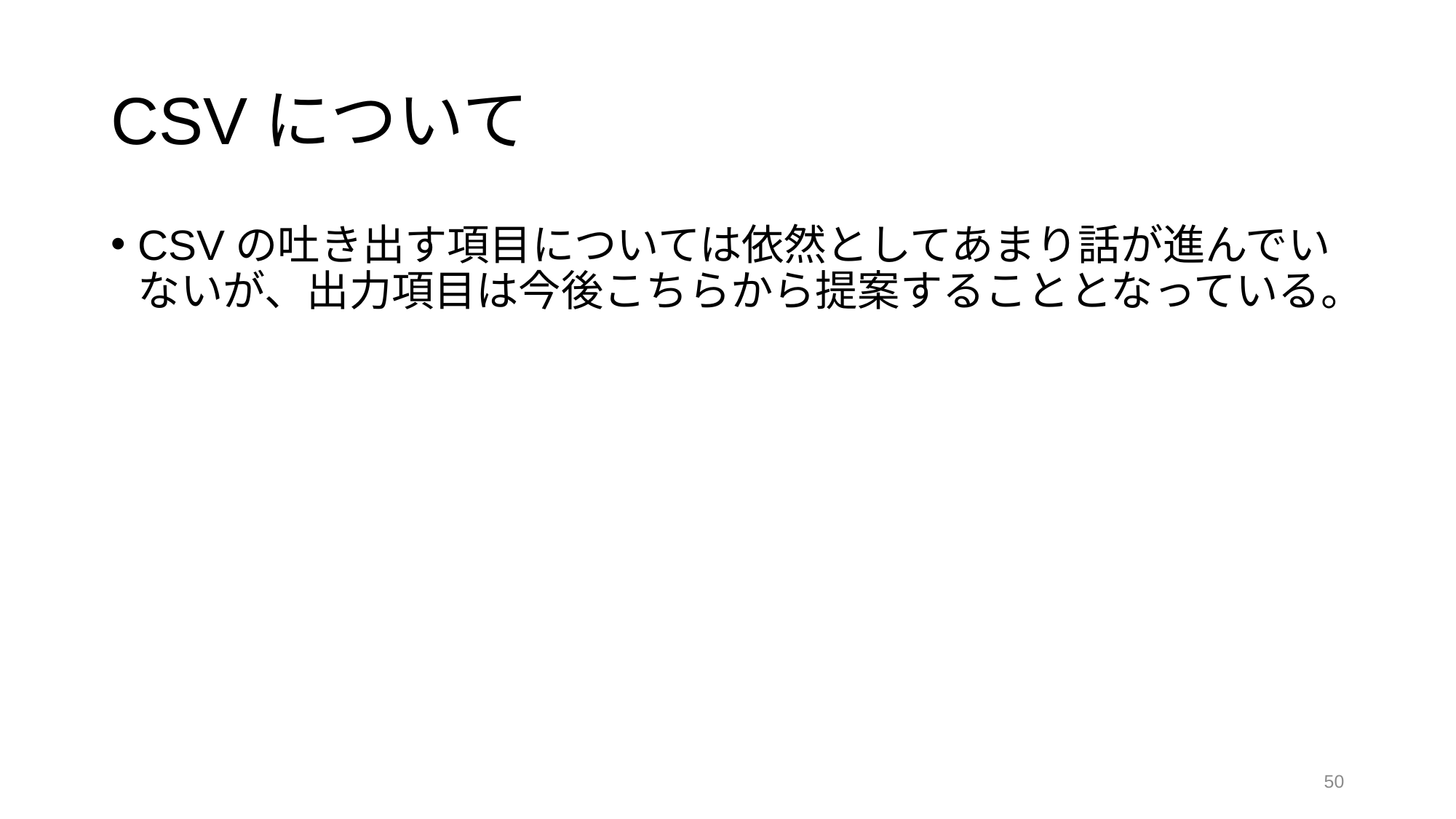

# CSVについて
CSVの吐き出す項目については依然としてあまり話が進んでいないが、出力項目は今後こちらから提案することとなっている。
50